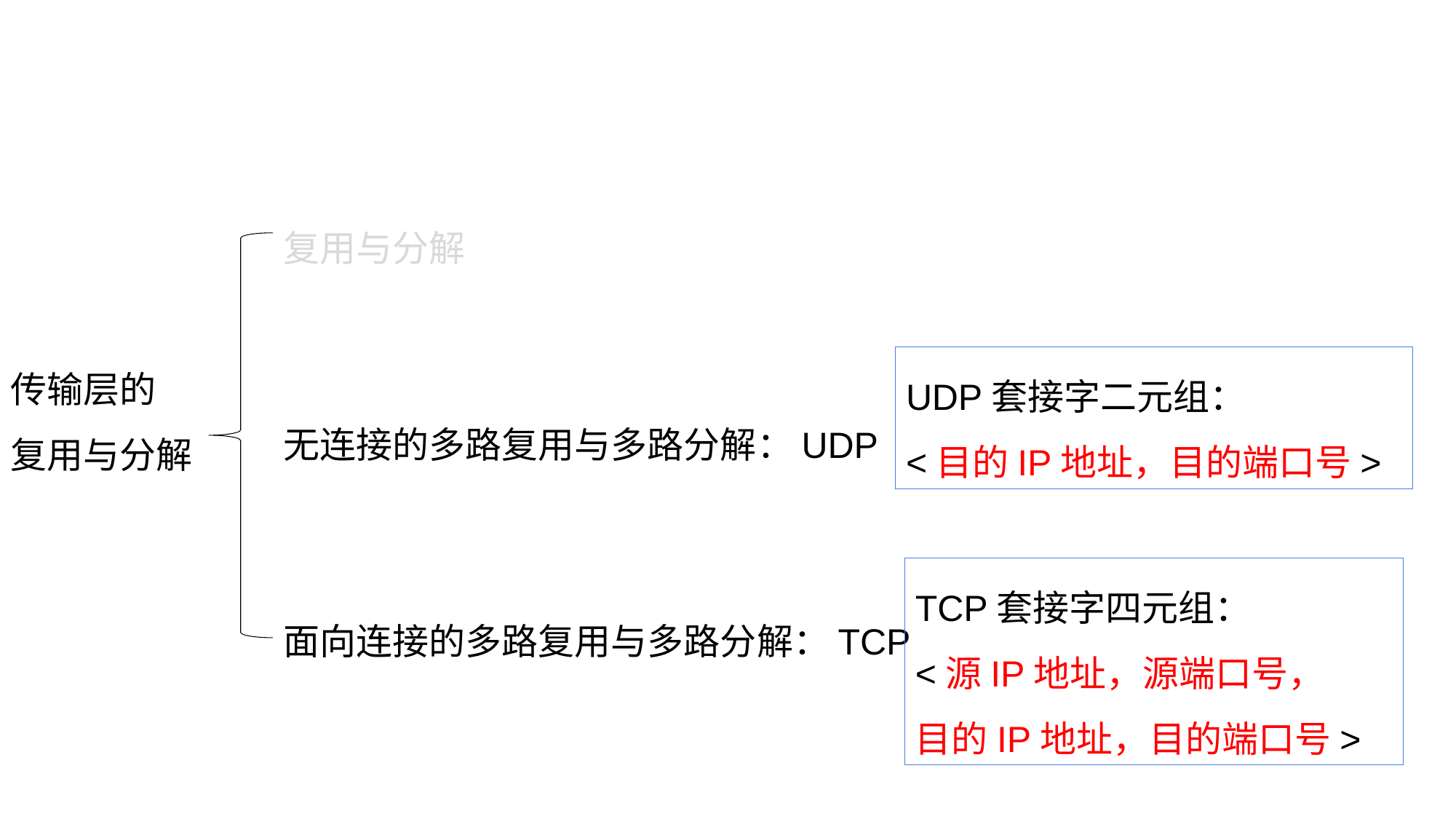

复用与分解

无连接的多路复用与多路分解：UDP

面向连接的多路复用与多路分解：TCP

传输层的
复用与分解
UDP套接字二元组：
<目的IP地址，目的端口号>
TCP套接字四元组：
<源IP地址，源端口号，
目的IP地址，目的端口号>